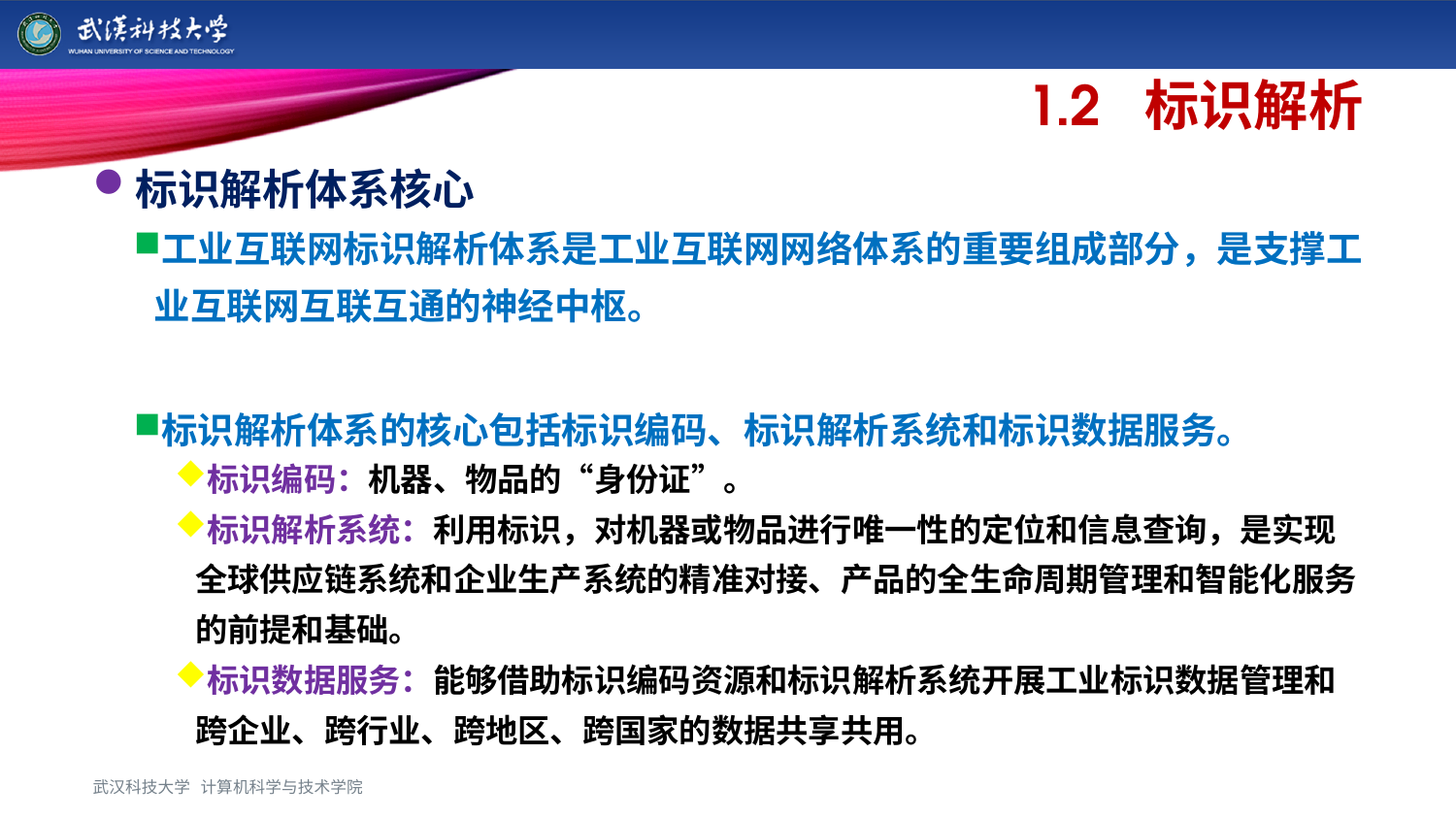

# 1.2  标识解析
标识解析体系核心
工业互联网标识解析体系是工业互联网网络体系的重要组成部分，是支撑工业互联网互联互通的神经中枢。

标识解析体系的核心包括标识编码、标识解析系统和标识数据服务。
标识编码：机器、物品的“身份证”。
标识解析系统：利用标识，对机器或物品进行唯一性的定位和信息查询，是实现全球供应链系统和企业生产系统的精准对接、产品的全生命周期管理和智能化服务的前提和基础。
标识数据服务：能够借助标识编码资源和标识解析系统开展工业标识数据管理和跨企业、跨行业、跨地区、跨国家的数据共享共用。

武汉科技大学  计算机科学与技术学院